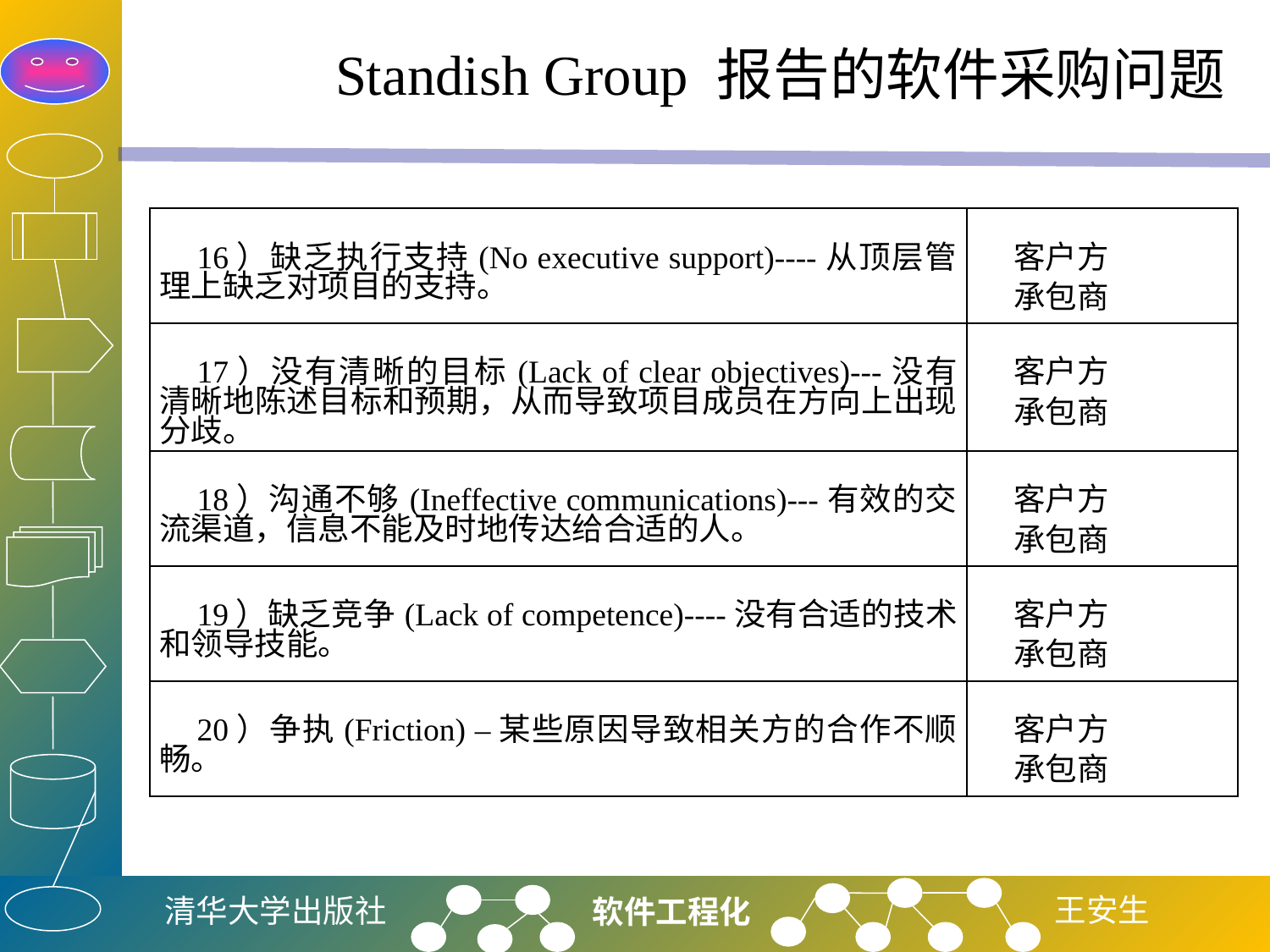

# Standish Group 报告的软件采购问题
| 16）缺乏执行支持(No executive support)----从顶层管理上缺乏对项目的支持。 | 客户方 承包商 |
| --- | --- |
| 17）没有清晰的目标(Lack of clear objectives)---没有清晰地陈述目标和预期，从而导致项目成员在方向上出现分歧。 | 客户方 承包商 |
| 18）沟通不够(Ineffective communications)---有效的交流渠道，信息不能及时地传达给合适的人。 | 客户方 承包商 |
| 19）缺乏竞争(Lack of competence)----没有合适的技术和领导技能。 | 客户方 承包商 |
| 20）争执(Friction) –某些原因导致相关方的合作不顺畅。 | 客户方 承包商 |